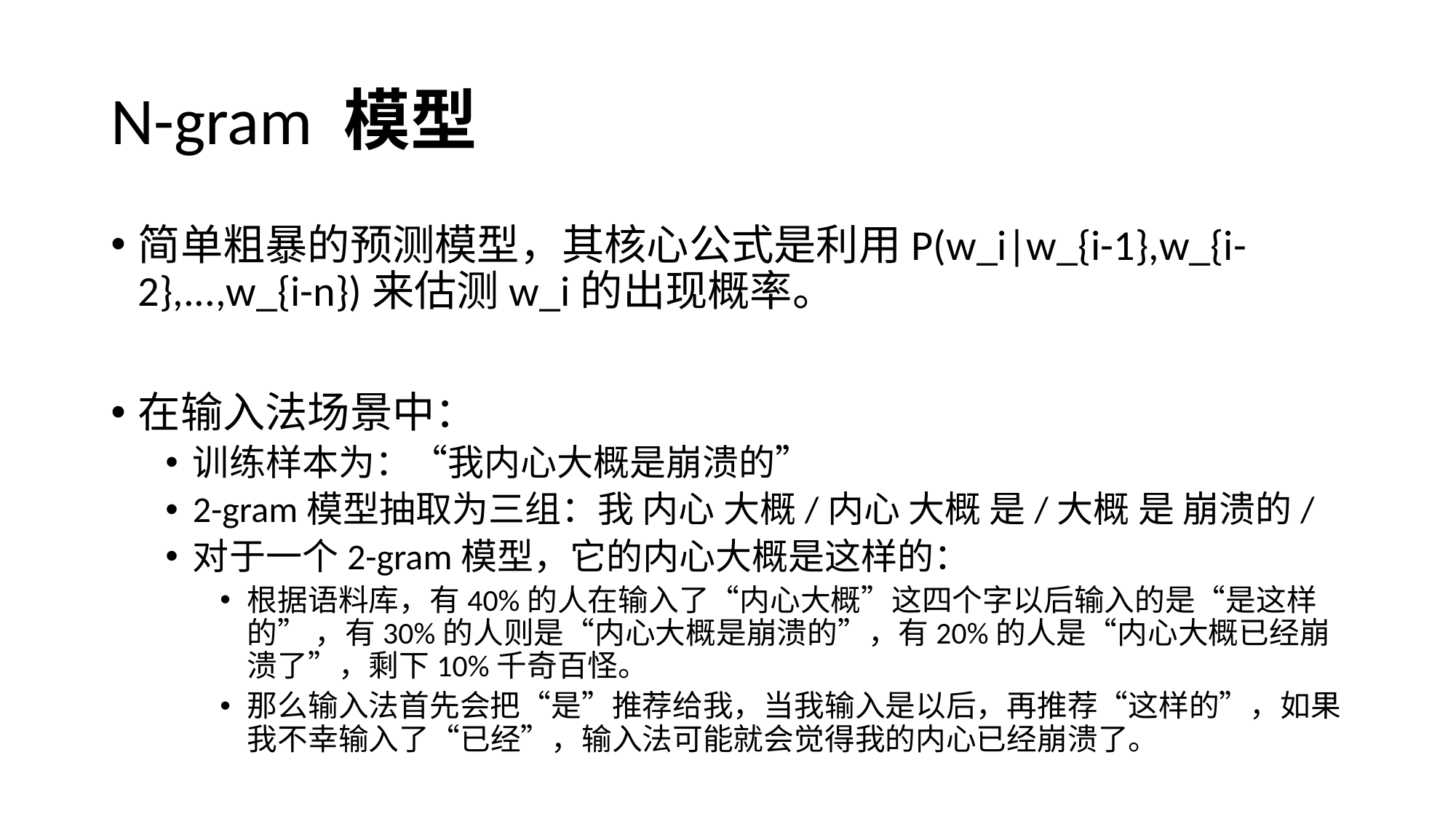

# N-gram 模型
简单粗暴的预测模型，其核心公式是利用P(w_i|w_{i-1},w_{i-2},...,w_{i-n})来估测w_i的出现概率。

在输入法场景中：
训练样本为：“我内心大概是崩溃的”
2-gram模型抽取为三组：我 内心 大概/内心 大概 是/大概 是 崩溃的/
对于一个2-gram模型，它的内心大概是这样的：
根据语料库，有40%的人在输入了“内心大概”这四个字以后输入的是“是这样的” ，有30%的人则是“内心大概是崩溃的”，有20%的人是“内心大概已经崩溃了”，剩下10%千奇百怪。
那么输入法首先会把“是”推荐给我，当我输入是以后，再推荐“这样的”，如果我不幸输入了“已经”，输入法可能就会觉得我的内心已经崩溃了。